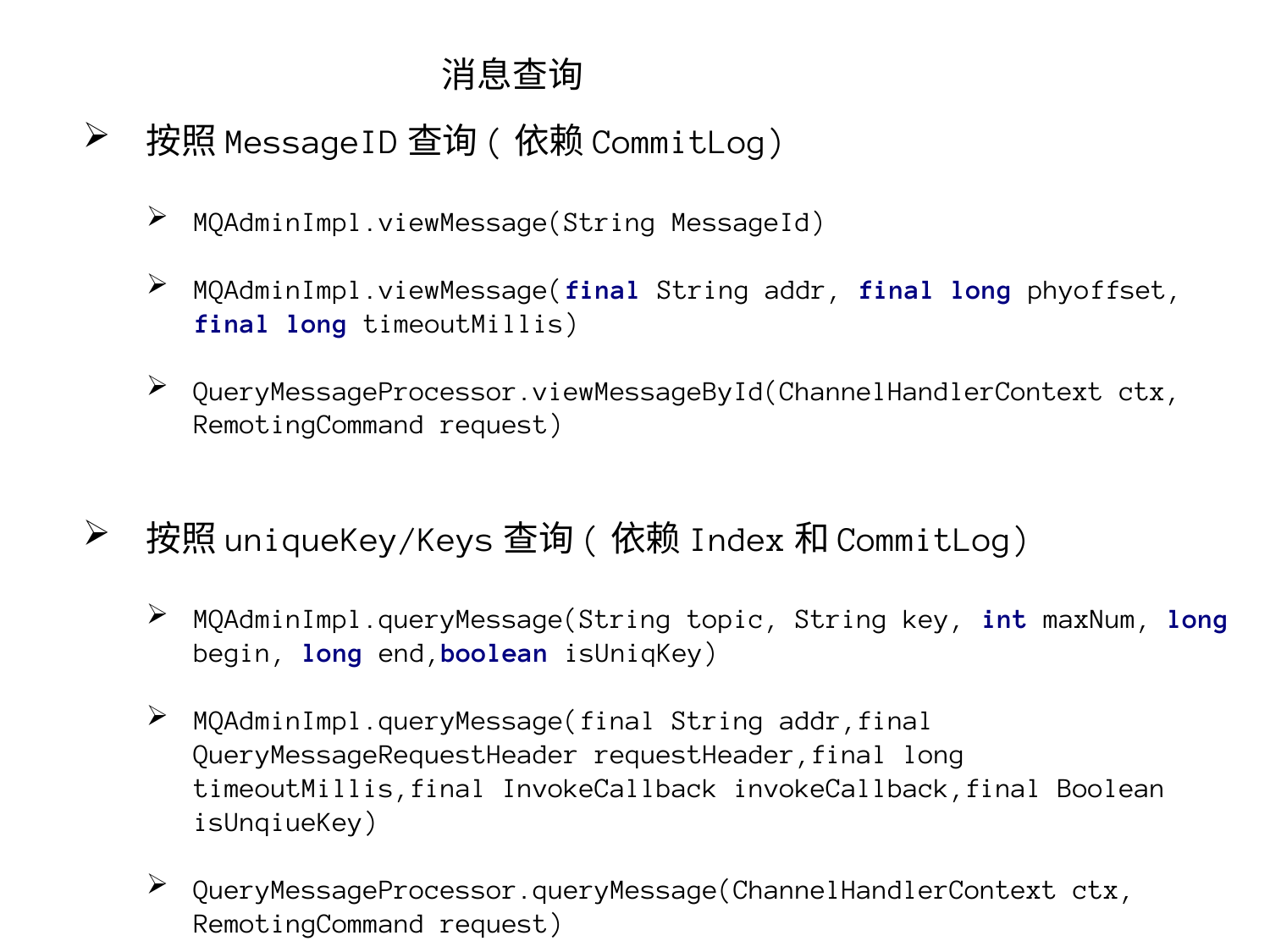

消息查询

e

按照MessageID查询(依赖CommitLog)

MQAdminImpl.viewMessage(String MessageId)

MQAdminImpl.viewMessage(final String addr, final long phyoffset, final long timeoutMillis)

QueryMessageProcessor.viewMessageById(ChannelHandlerContext ctx, RemotingCommand request)

按照uniqueKey/Keys查询(依赖Index和CommitLog)

MQAdminImpl.queryMessage(String topic, String key, int maxNum, long begin, long end,boolean isUniqKey)

MQAdminImpl.queryMessage(final String addr,final QueryMessageRequestHeader requestHeader,final long timeoutMillis,final InvokeCallback invokeCallback,final Boolean isUnqiueKey)

QueryMessageProcessor.queryMessage(ChannelHandlerContext ctx, RemotingCommand request)